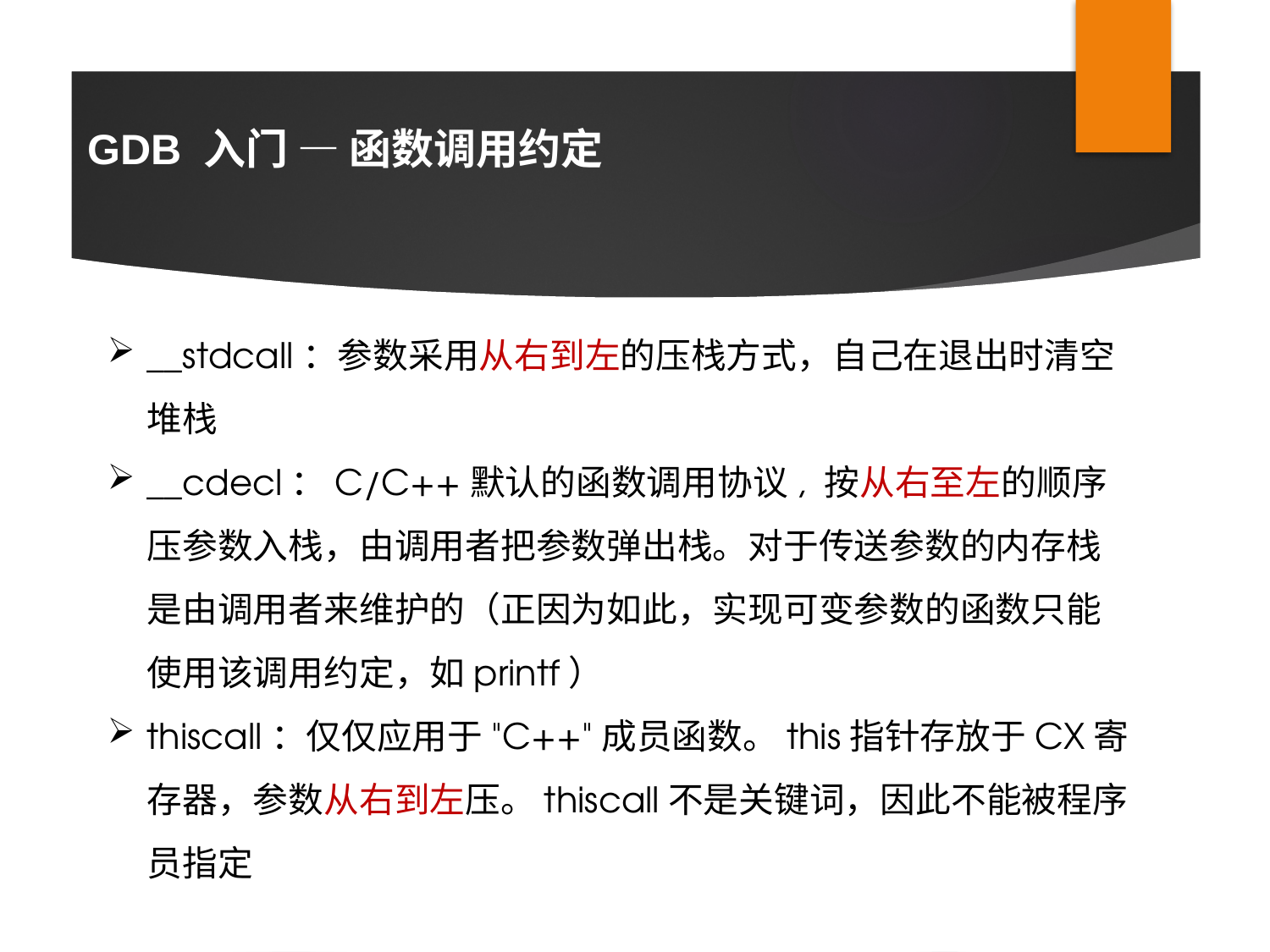

GDB 入门 — 函数调用约定
__stdcall：参数采用从右到左的压栈方式，自己在退出时清空堆栈
__cdecl：C/C++默认的函数调用协议, 按从右至左的顺序压参数入栈，由调用者把参数弹出栈。对于传送参数的内存栈是由调用者来维护的（正因为如此，实现可变参数的函数只能使用该调用约定，如printf）
thiscall：仅仅应用于"C++"成员函数。this指针存放于CX寄存器，参数从右到左压。thiscall不是关键词，因此不能被程序员指定